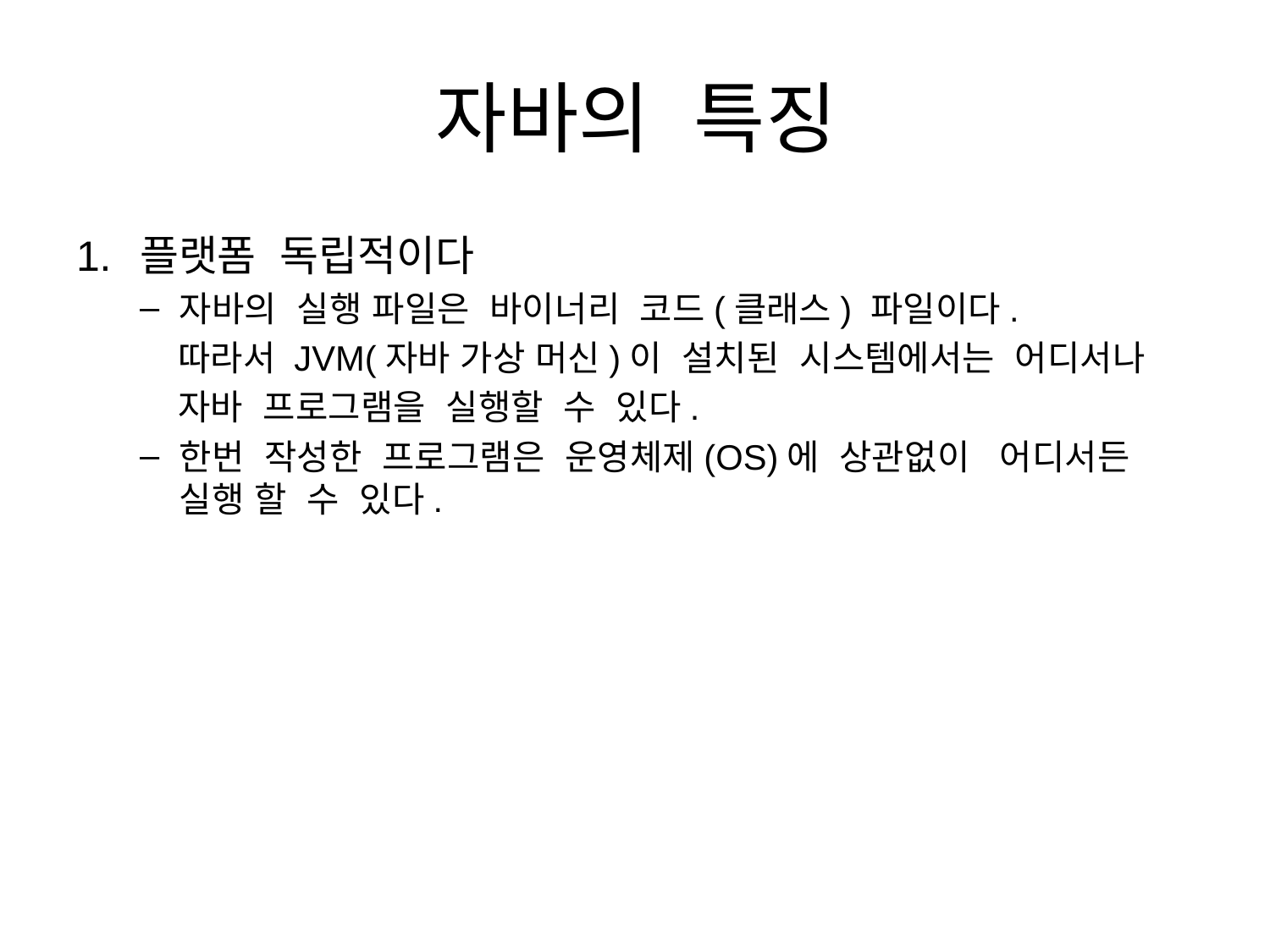

# 자바의  특징
플랫폼  독립적이다
자바의  실행 파일은  바이너리  코드(클래스) 파일이다.
   따라서 JVM(자바 가상 머신)이  설치된  시스템에서는  어디서나
   자바  프로그램을  실행할  수  있다.
한번  작성한  프로그램은  운영체제(OS)에  상관없이   어디서든  실행 할  수  있다.